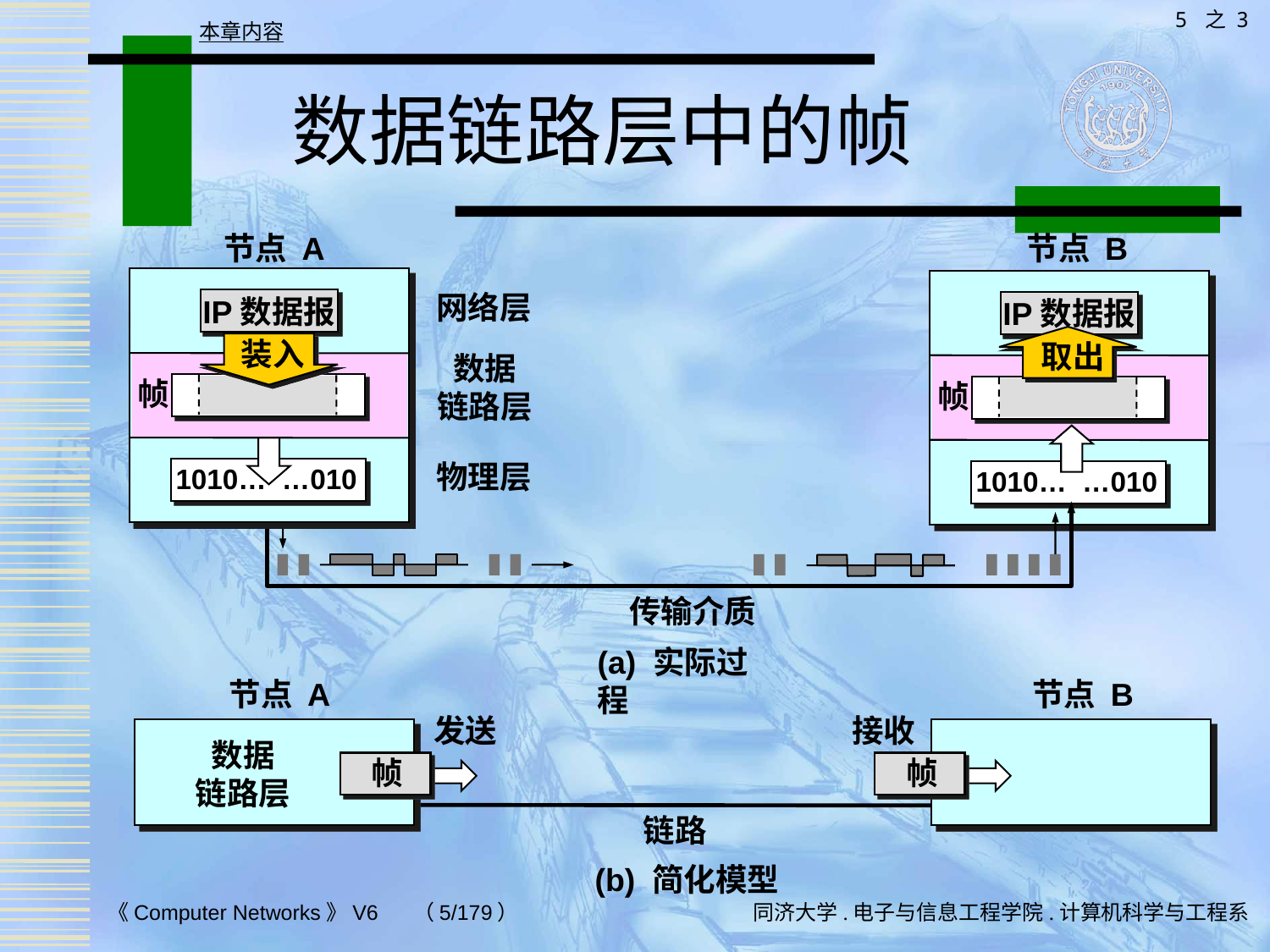

5 之 3
本章内容
# 数据链路层中的帧
节点 A
节点 B

网络层
IP数据报
IP数据报

装入
取出

数据
链路层

帧
帧

物理层

1010…  …010

1010…  …010

传输介质
(a) 实际过程
节点 A
节点 B
发送
接收

数据
链路层
帧

帧

链路
(b) 简化模型